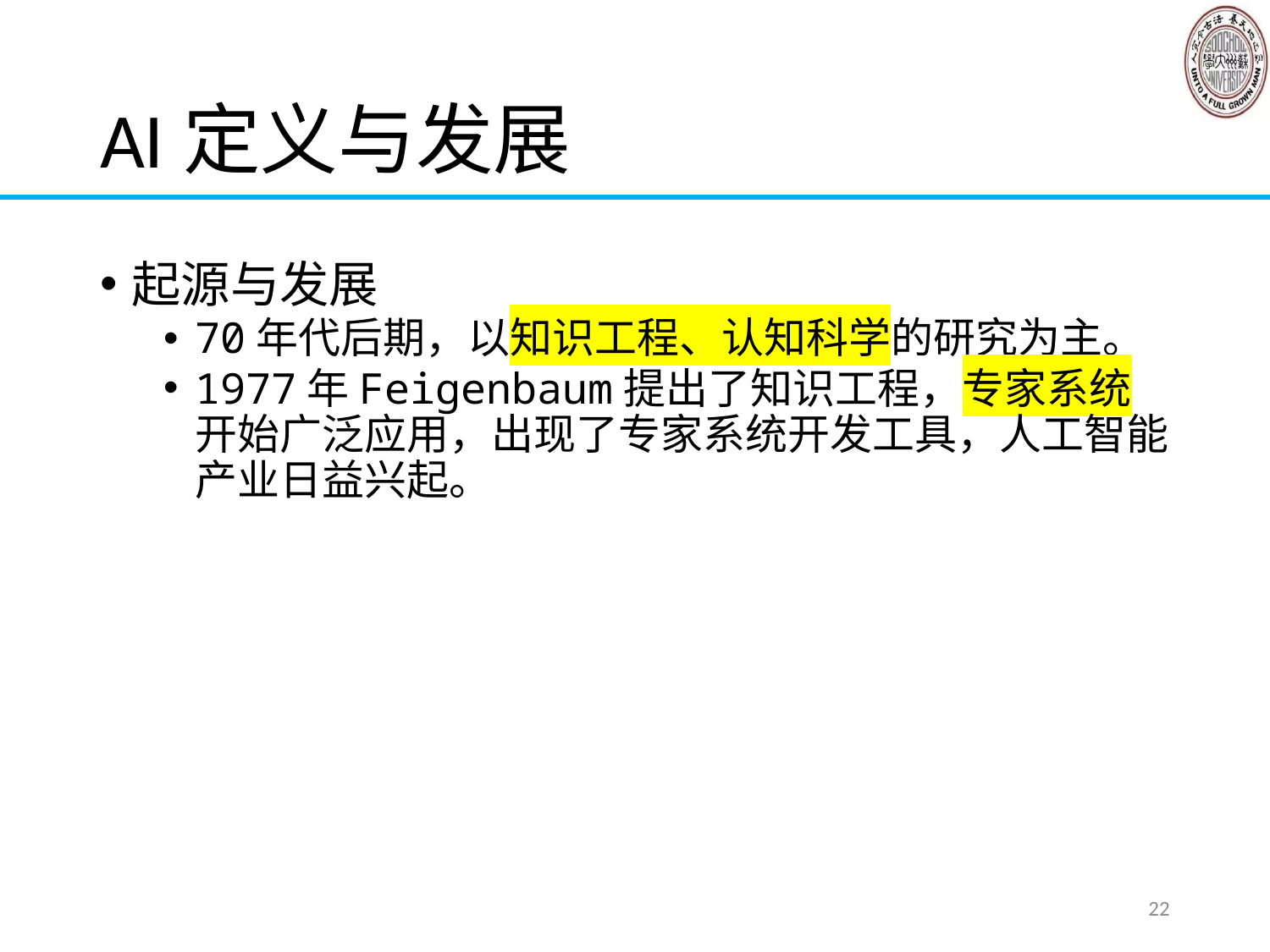

# AI定义与发展
起源与发展
70年代后期，以知识工程、认知科学的研究为主。
1977年Feigenbaum提出了知识工程，专家系统开始广泛应用，出现了专家系统开发工具，人工智能产业日益兴起。

22